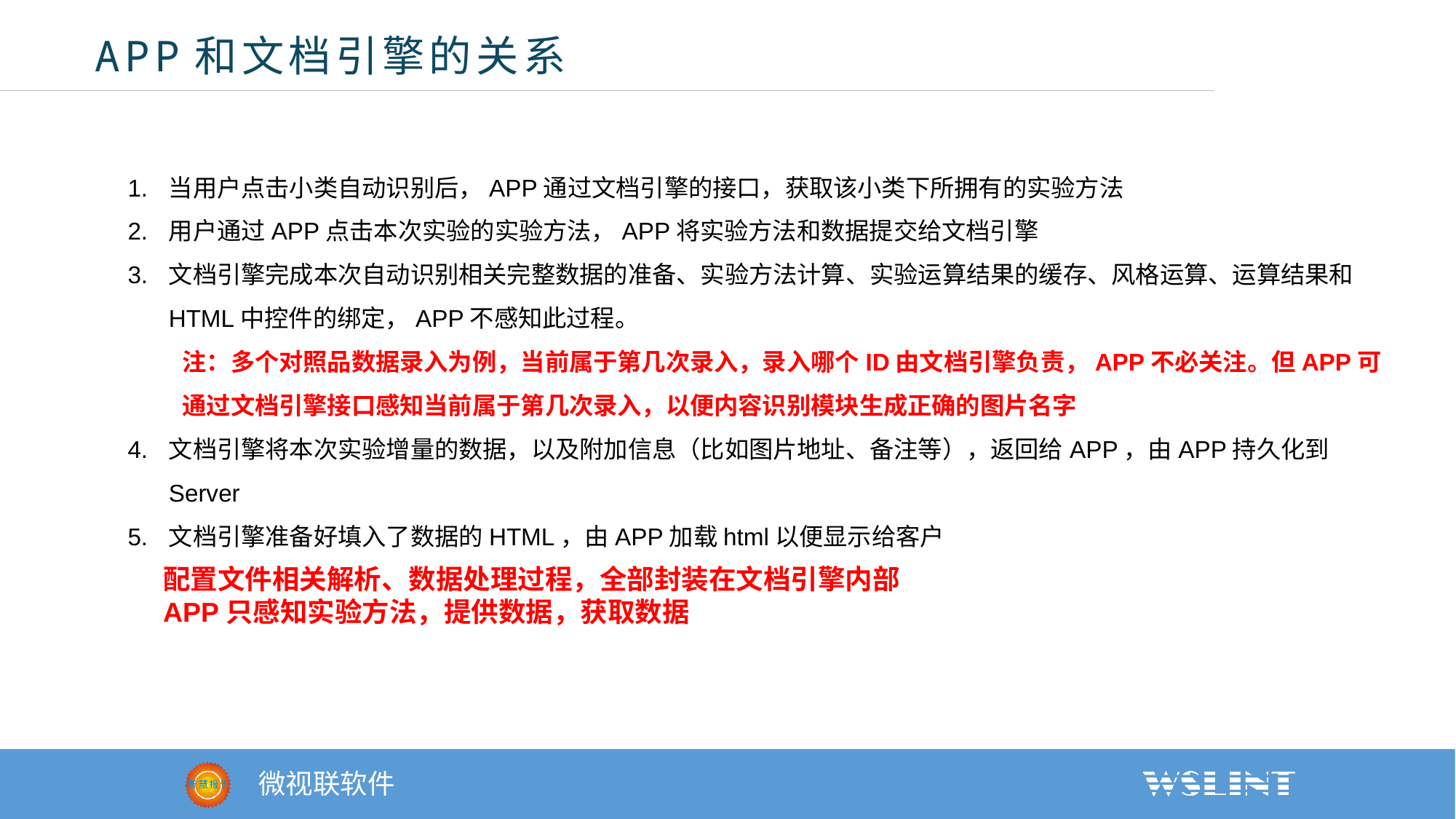

APP和文档引擎的关系
当用户点击小类自动识别后，APP通过文档引擎的接口，获取该小类下所拥有的实验方法
用户通过APP点击本次实验的实验方法，APP将实验方法和数据提交给文档引擎
文档引擎完成本次自动识别相关完整数据的准备、实验方法计算、实验运算结果的缓存、风格运算、运算结果和HTML中控件的绑定，APP不感知此过程。
注：多个对照品数据录入为例，当前属于第几次录入，录入哪个ID由文档引擎负责，APP不必关注。但APP可通过文档引擎接口感知当前属于第几次录入，以便内容识别模块生成正确的图片名字
文档引擎将本次实验增量的数据，以及附加信息（比如图片地址、备注等），返回给APP，由APP持久化到Server
文档引擎准备好填入了数据的HTML，由APP加载html以便显示给客户
配置文件相关解析、数据处理过程，全部封装在文档引擎内部
APP只感知实验方法，提供数据，获取数据